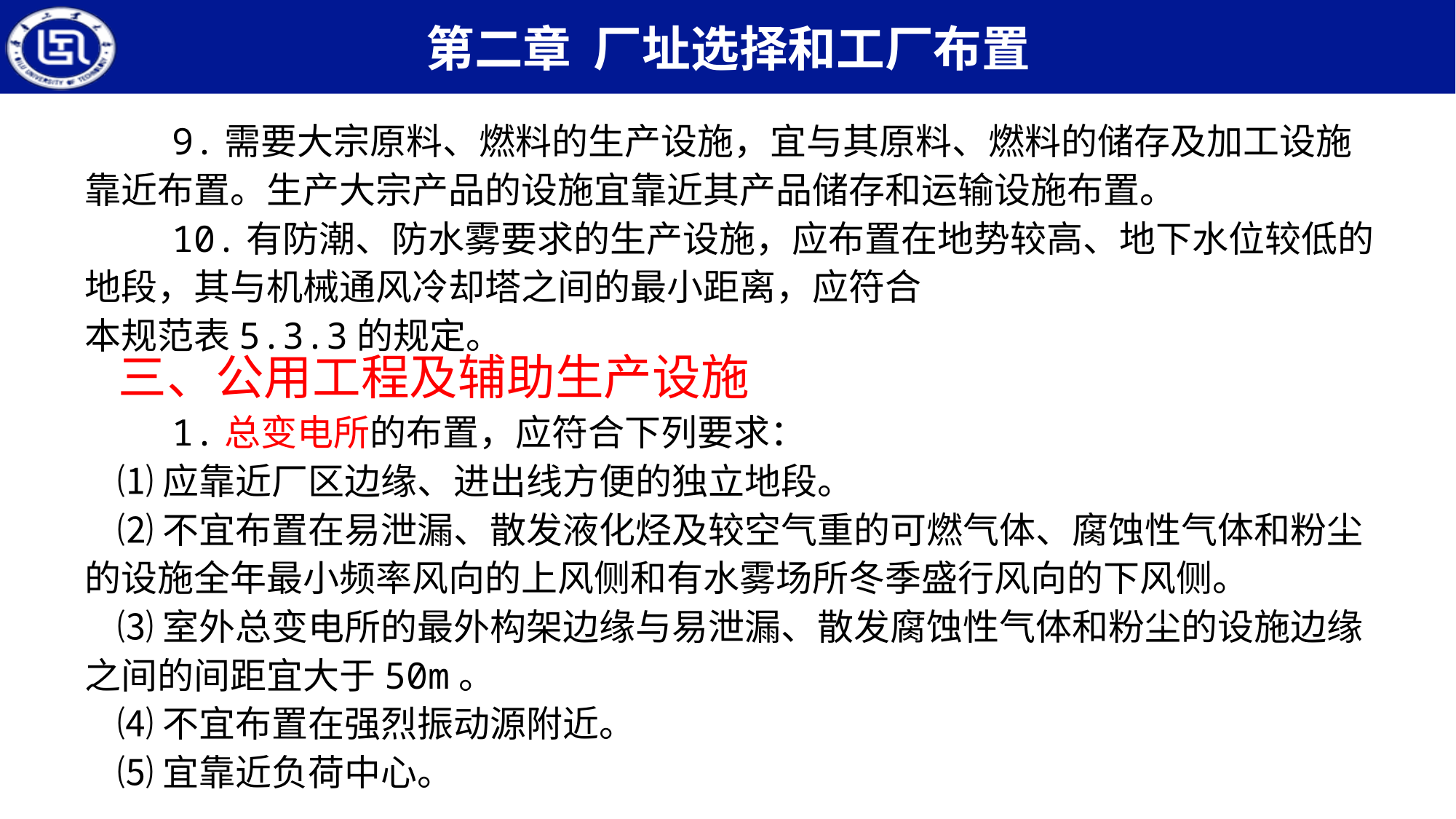

9.需要大宗原料、燃料的生产设施，宜与其原料、燃料的储存及加工设施靠近布置。生产大宗产品的设施宜靠近其产品储存和运输设施布置。
    10.有防潮、防水雾要求的生产设施，应布置在地势较高、地下水位较低的地段，其与机械通风冷却塔之间的最小距离，应符合
本规范表5.3.3的规定。
  三、公用工程及辅助生产设施
    1.总变电所的布置，应符合下列要求：
    ⑴应靠近厂区边缘、进出线方便的独立地段。
    ⑵不宜布置在易泄漏、散发液化烃及较空气重的可燃气体、腐蚀性气体和粉尘的设施全年最小频率风向的上风侧和有水雾场所冬季盛行风向的下风侧。
    ⑶室外总变电所的最外构架边缘与易泄漏、散发腐蚀性气体和粉尘的设施边缘之间的间距宜大于50m。
    ⑷不宜布置在强烈振动源附近。
    ⑸宜靠近负荷中心。